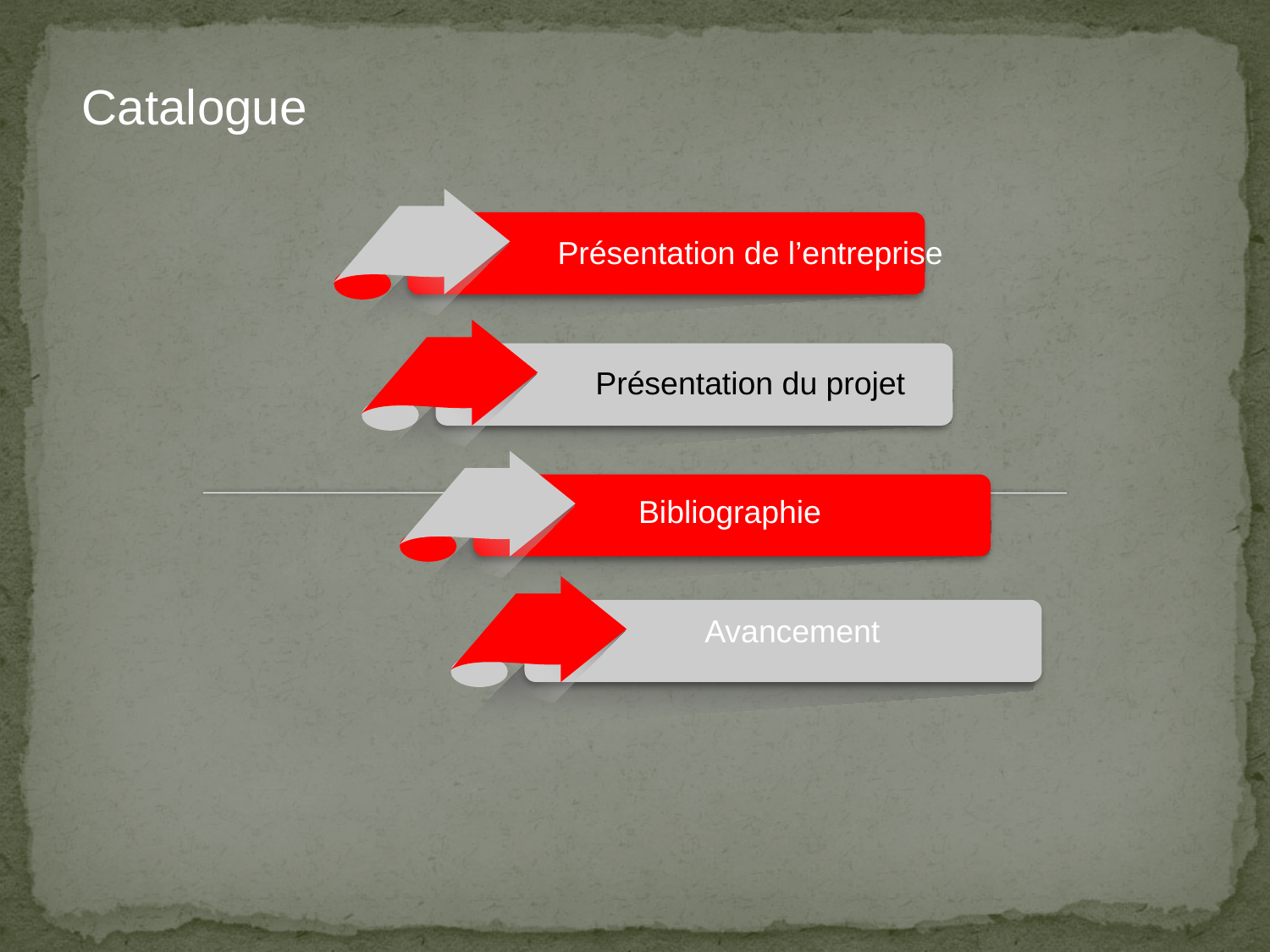

Catalogue

Présentation de l’entreprise

点击添加文本

Présentation du projet

点击添加文本

Bibliographie

点击添加文本

Avancement

点击添加文本